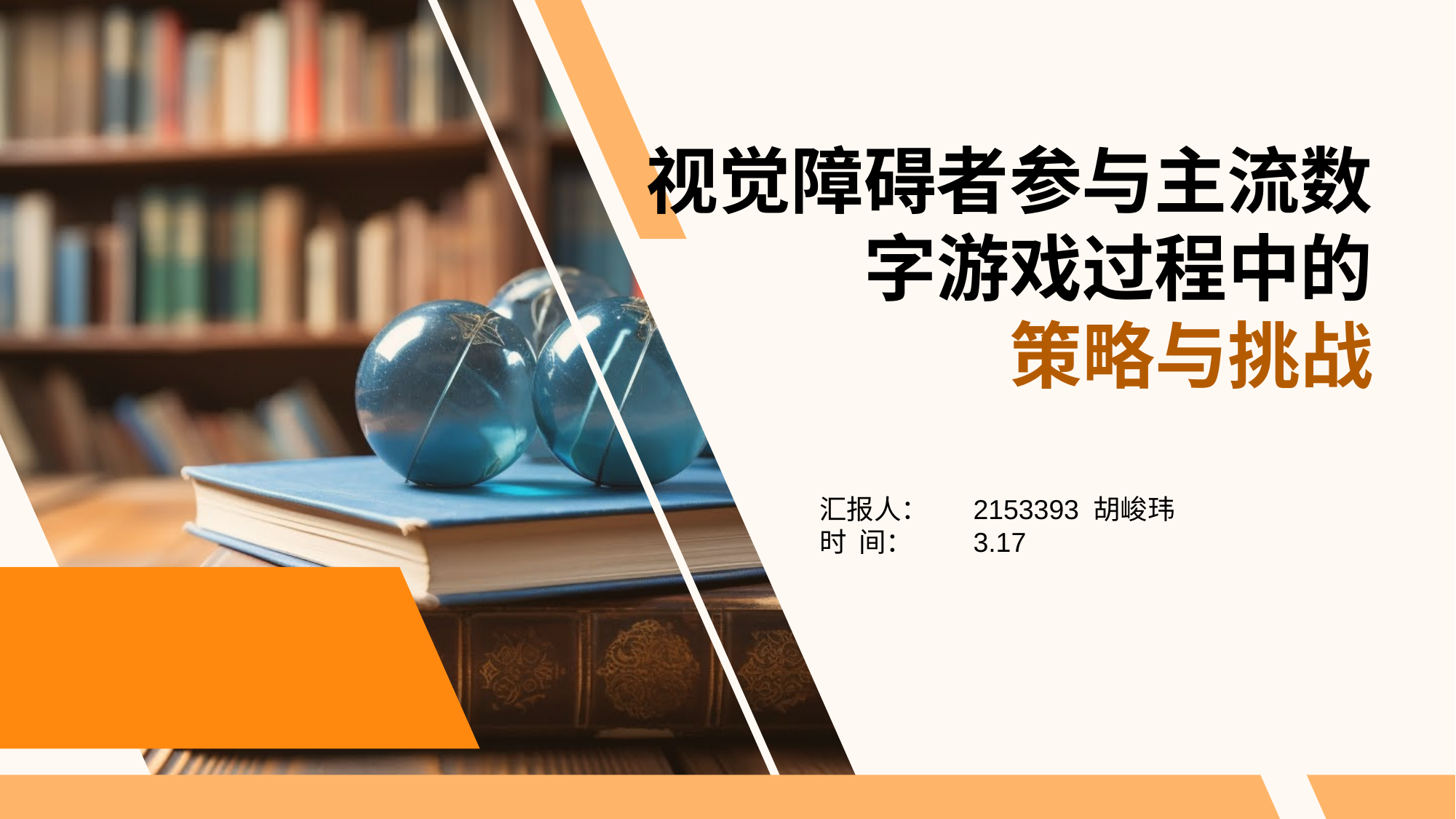

# 视觉障碍者参与主流数字游戏过程中的 策略与挑战
汇报人：
时  间：
2153393 胡峻玮
3.17